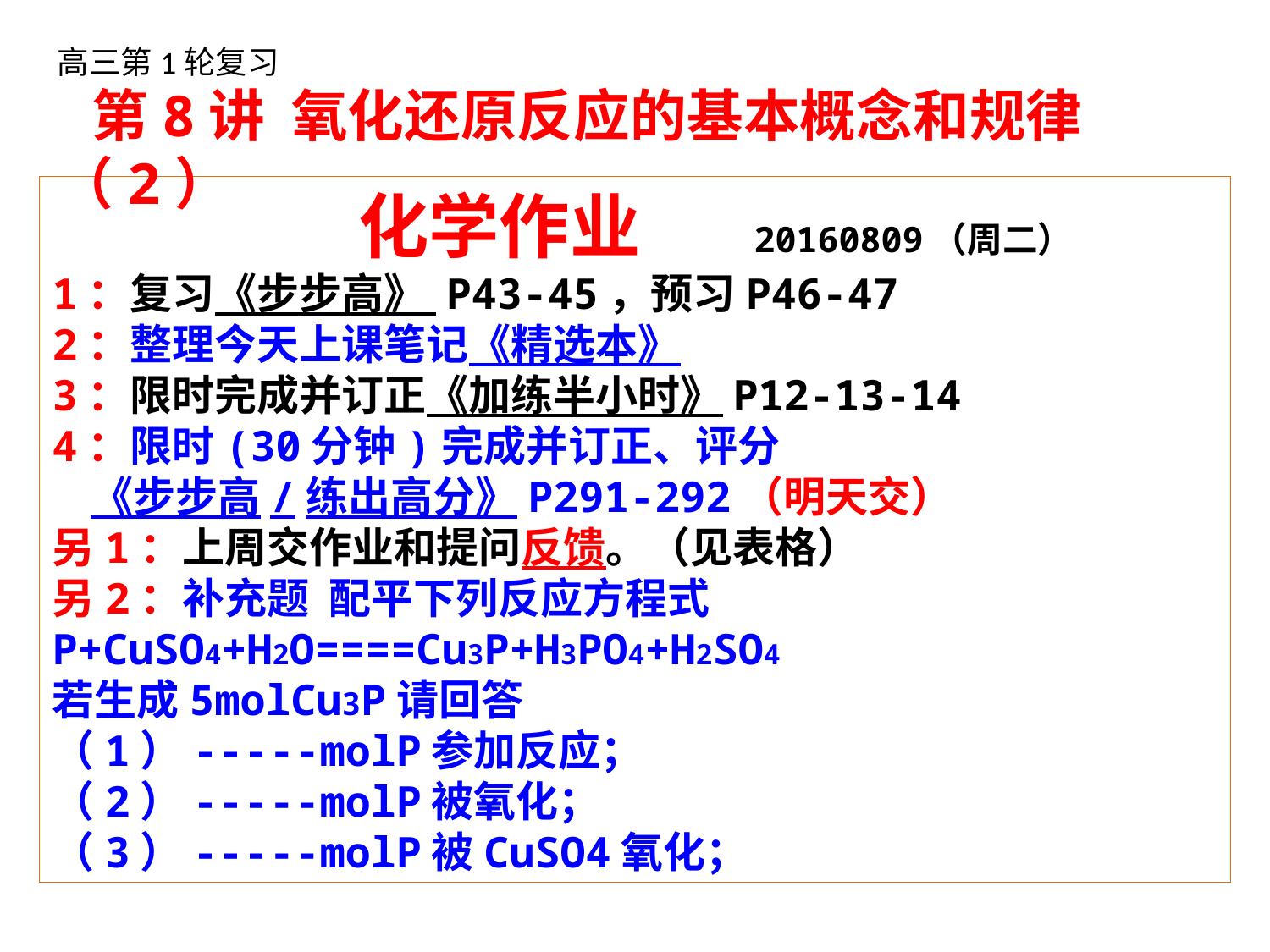

高三第1轮复习
  第8讲  氧化还原反应的基本概念和规律（2）
                  化学作业      20160809（周二）
1：复习《步步高》 P43-45，预习P46-47
2：整理今天上课笔记《精选本》
3：限时完成并订正《加练半小时》P12-13-14
4：限时(30分钟)完成并订正、评分
   《步步高/练出高分》P291-292（明天交）
另1：上周交作业和提问反馈。（见表格）
另2：补充题  配平下列反应方程式
P+CuSO4+H2O====Cu3P+H3PO4+H2SO4
若生成5molCu3P请回答
（1）-----molP参加反应；
（2）-----molP被氧化；
（3）-----molP被CuSO4氧化；